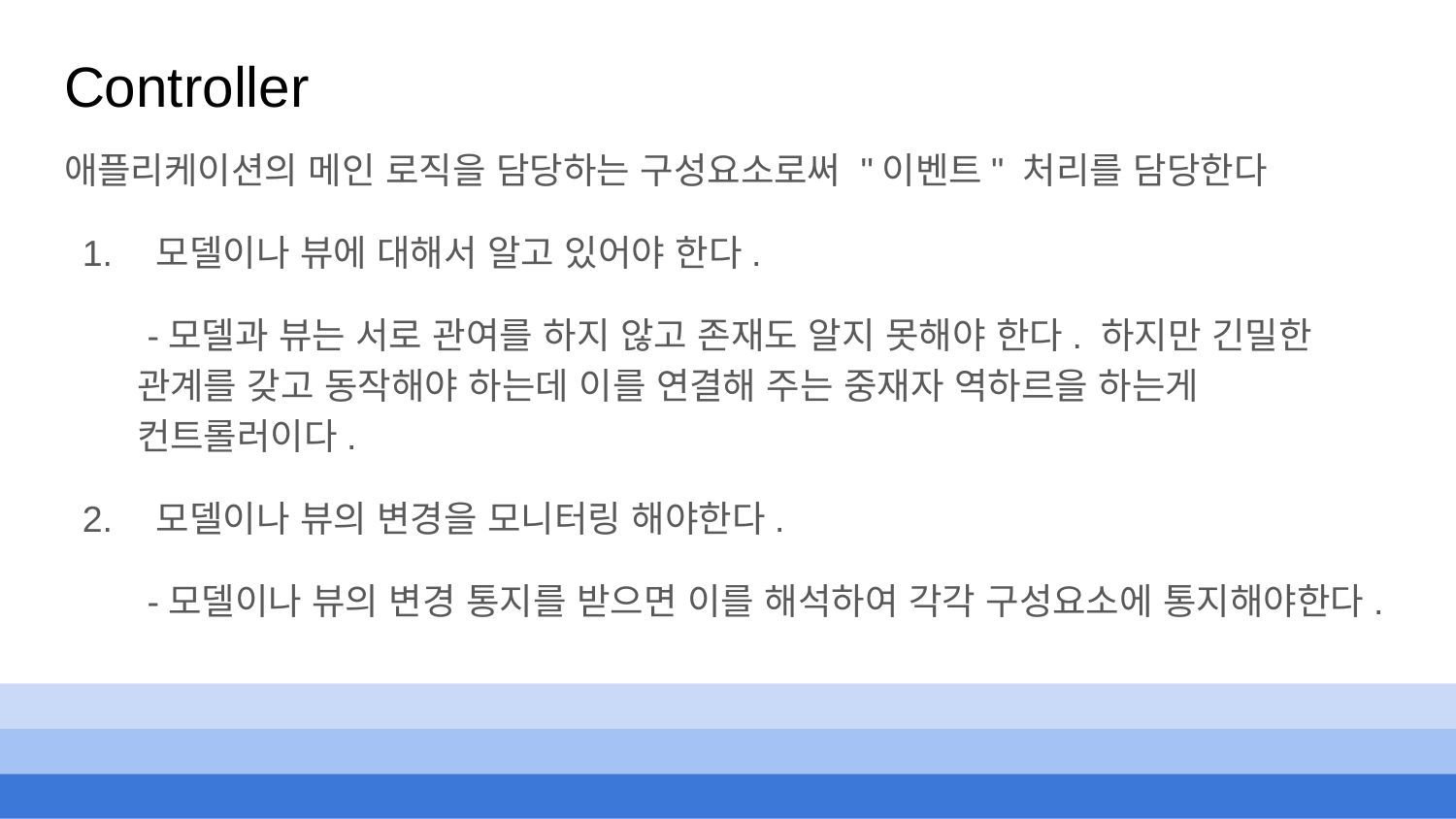

# Controller
애플리케이션의 메인 로직을 담당하는 구성요소로써 "이벤트" 처리를 담당한다
 모델이나 뷰에 대해서 알고 있어야 한다.
 -모델과 뷰는 서로 관여를 하지 않고 존재도 알지 못해야 한다. 하지만 긴밀한 관계를 갖고 동작해야 하는데 이를 연결해 주는 중재자 역하르을 하는게 컨트롤러이다.
 모델이나 뷰의 변경을 모니터링 해야한다.
 -모델이나 뷰의 변경 통지를 받으면 이를 해석하여 각각 구성요소에 통지해야한다.